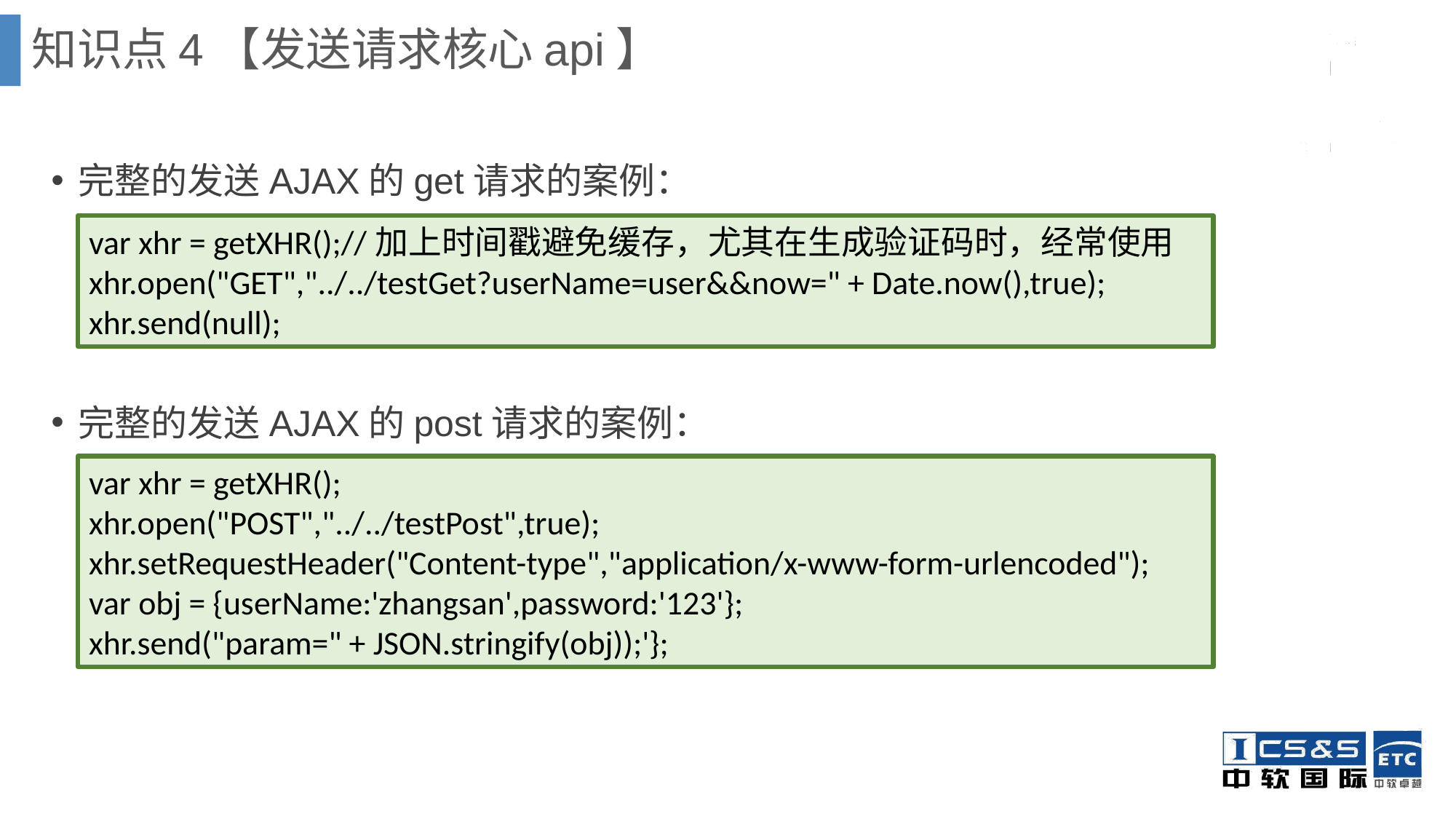

知识点4【发送请求核心api】
完整的发送AJAX的get请求的案例：

完整的发送AJAX的post请求的案例：
var xhr = getXHR();//加上时间戳避免缓存，尤其在生成验证码时，经常使用
xhr.open("GET","../../testGet?userName=user&&now=" + Date.now(),true);
xhr.send(null);
var xhr = getXHR();
xhr.open("POST","../../testPost",true);
xhr.setRequestHeader("Content-type","application/x-www-form-urlencoded");
var obj = {userName:'zhangsan',password:'123'};
xhr.send("param=" + JSON.stringify(obj));'};